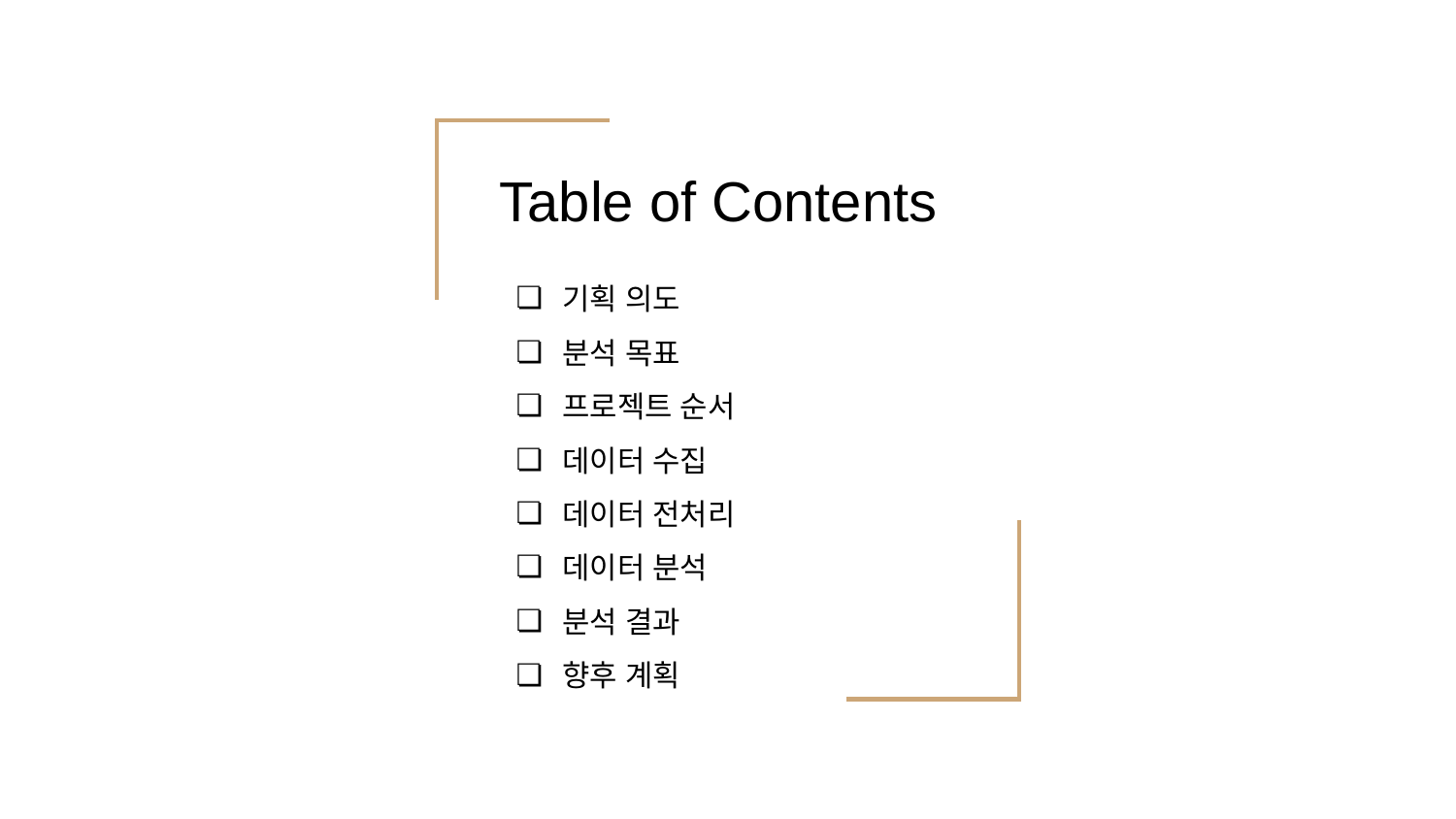

# Table of Contents
기획 의도
분석 목표
프로젝트 순서
데이터 수집
데이터 전처리
데이터 분석
분석 결과
향후 계획